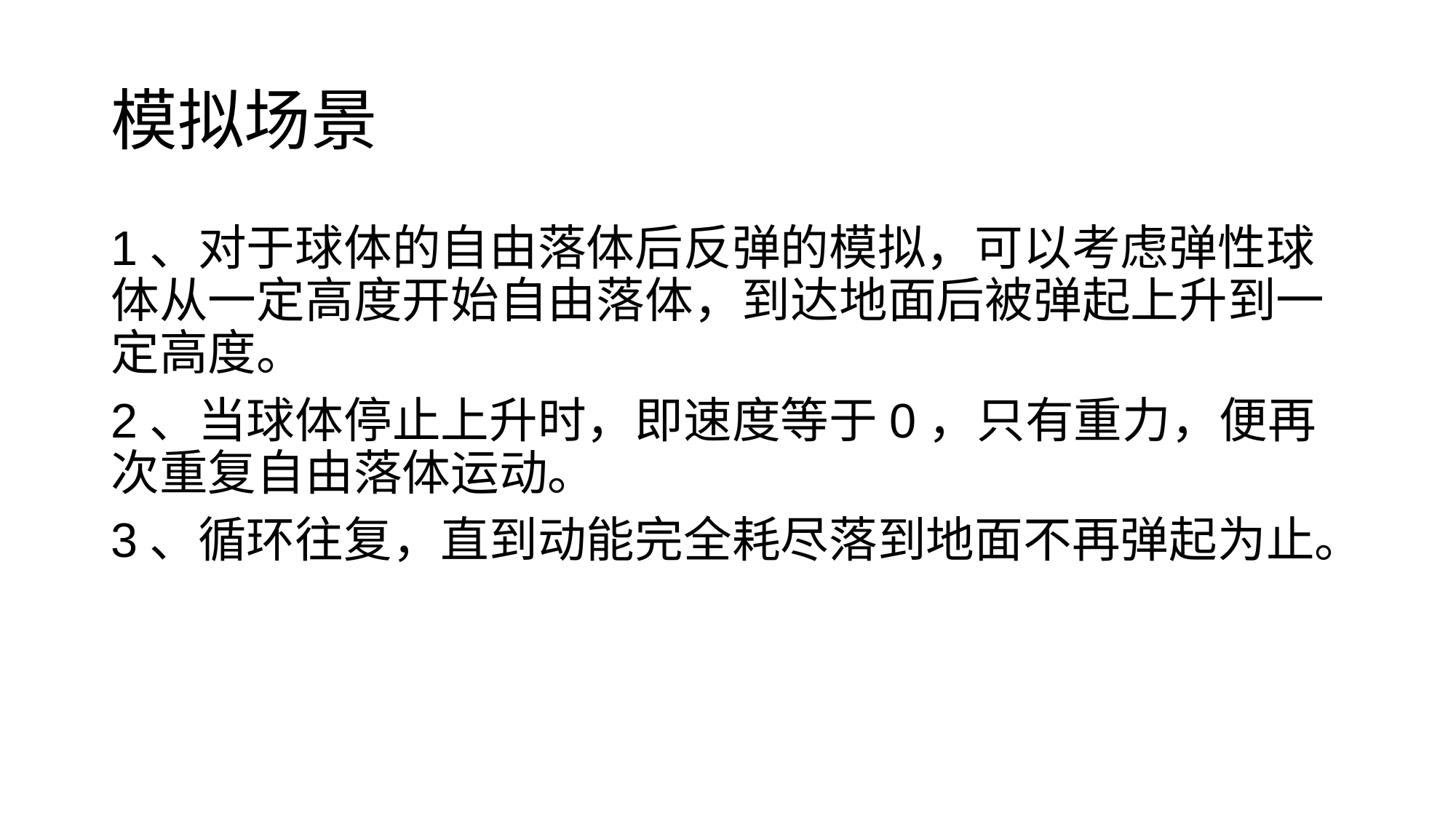

# 模拟场景
1、对于球体的自由落体后反弹的模拟，可以考虑弹性球体从一定高度开始自由落体，到达地面后被弹起上升到一定高度。
2、当球体停止上升时，即速度等于0，只有重力，便再次重复自由落体运动。
3、循环往复，直到动能完全耗尽落到地面不再弹起为止。